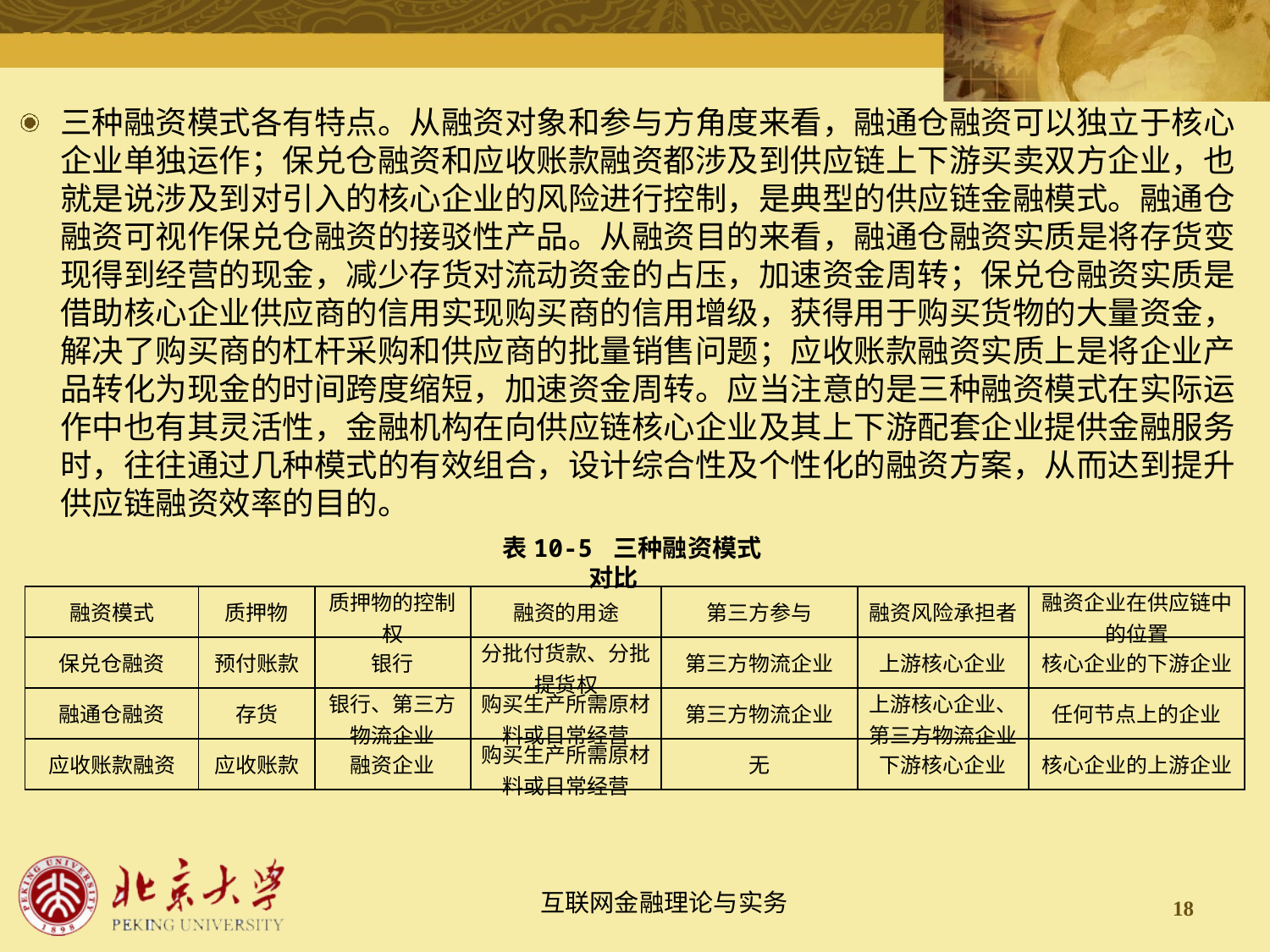

三种融资模式各有特点。从融资对象和参与方角度来看，融通仓融资可以独立于核心企业单独运作；保兑仓融资和应收账款融资都涉及到供应链上下游买卖双方企业，也就是说涉及到对引入的核心企业的风险进行控制，是典型的供应链金融模式。融通仓融资可视作保兑仓融资的接驳性产品。从融资目的来看，融通仓融资实质是将存货变现得到经营的现金，减少存货对流动资金的占压，加速资金周转；保兑仓融资实质是借助核心企业供应商的信用实现购买商的信用增级，获得用于购买货物的大量资金，解决了购买商的杠杆采购和供应商的批量销售问题；应收账款融资实质上是将企业产品转化为现金的时间跨度缩短，加速资金周转。应当注意的是三种融资模式在实际运作中也有其灵活性，金融机构在向供应链核心企业及其上下游配套企业提供金融服务时，往往通过几种模式的有效组合，设计综合性及个性化的融资方案，从而达到提升供应链融资效率的目的。
表10-5 三种融资模式对比
| 融资模式 | 质押物 | 质押物的控制权 | 融资的用途 | 第三方参与 | 融资风险承担者 | 融资企业在供应链中的位置 |
| --- | --- | --- | --- | --- | --- | --- |
| 保兑仓融资 | 预付账款 | 银行 | 分批付货款、分批提货权 | 第三方物流企业 | 上游核心企业 | 核心企业的下游企业 |
| 融通仓融资 | 存货 | 银行、第三方物流企业 | 购买生产所需原材料或日常经营 | 第三方物流企业 | 上游核心企业、第三方物流企业 | 任何节点上的企业 |
| 应收账款融资 | 应收账款 | 融资企业 | 购买生产所需原材料或日常经营 | 无 | 下游核心企业 | 核心企业的上游企业 |
18